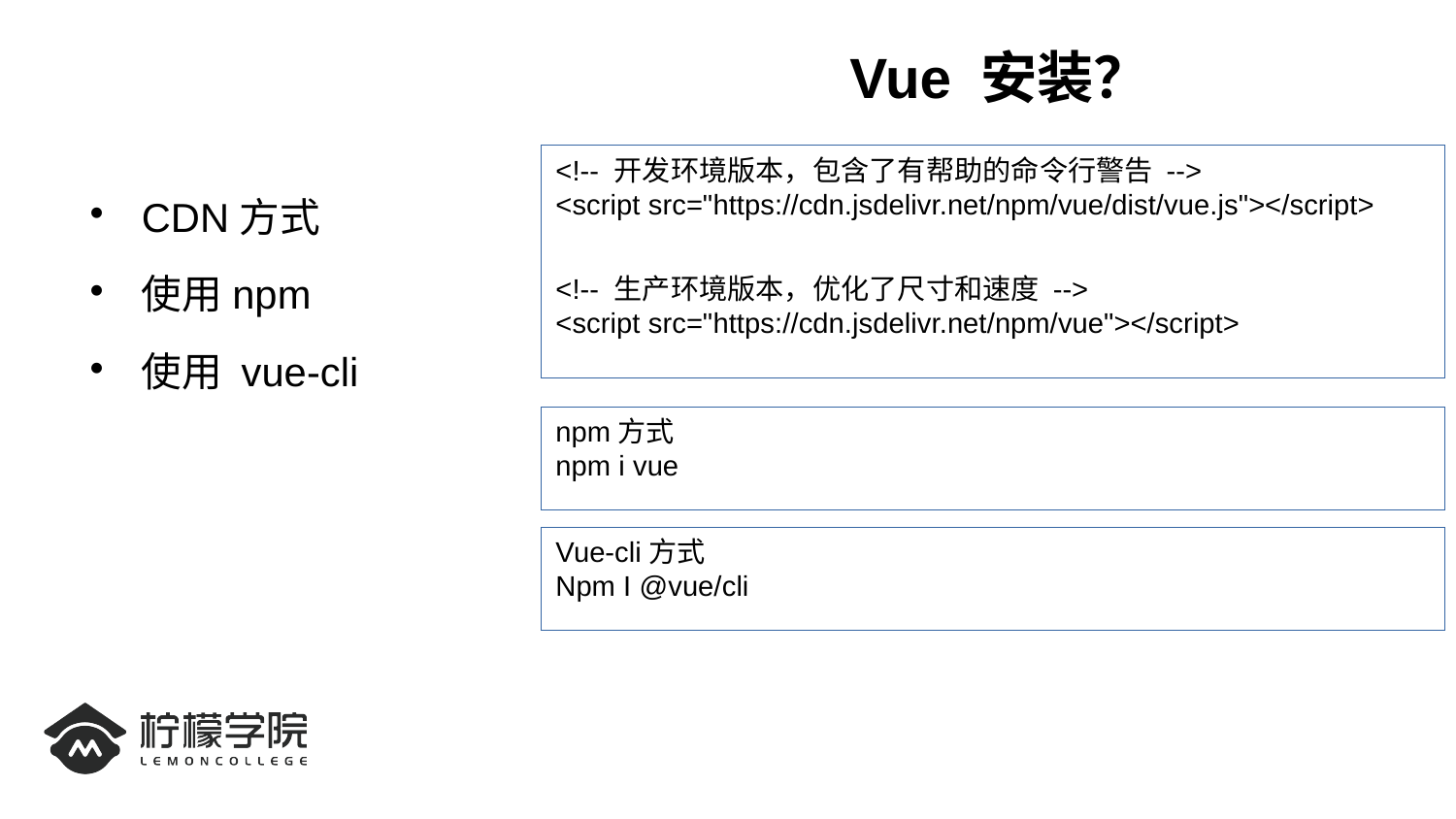

Vue 安装？
<!-- 开发环境版本，包含了有帮助的命令行警告 -->
<script src="https://cdn.jsdelivr.net/npm/vue/dist/vue.js"></script>
CDN方式
使用npm
使用 vue-cli
<!-- 生产环境版本，优化了尺寸和速度 -->
<script src="https://cdn.jsdelivr.net/npm/vue"></script>
npm方式
npm i vue
Vue-cli方式
Npm I @vue/cli